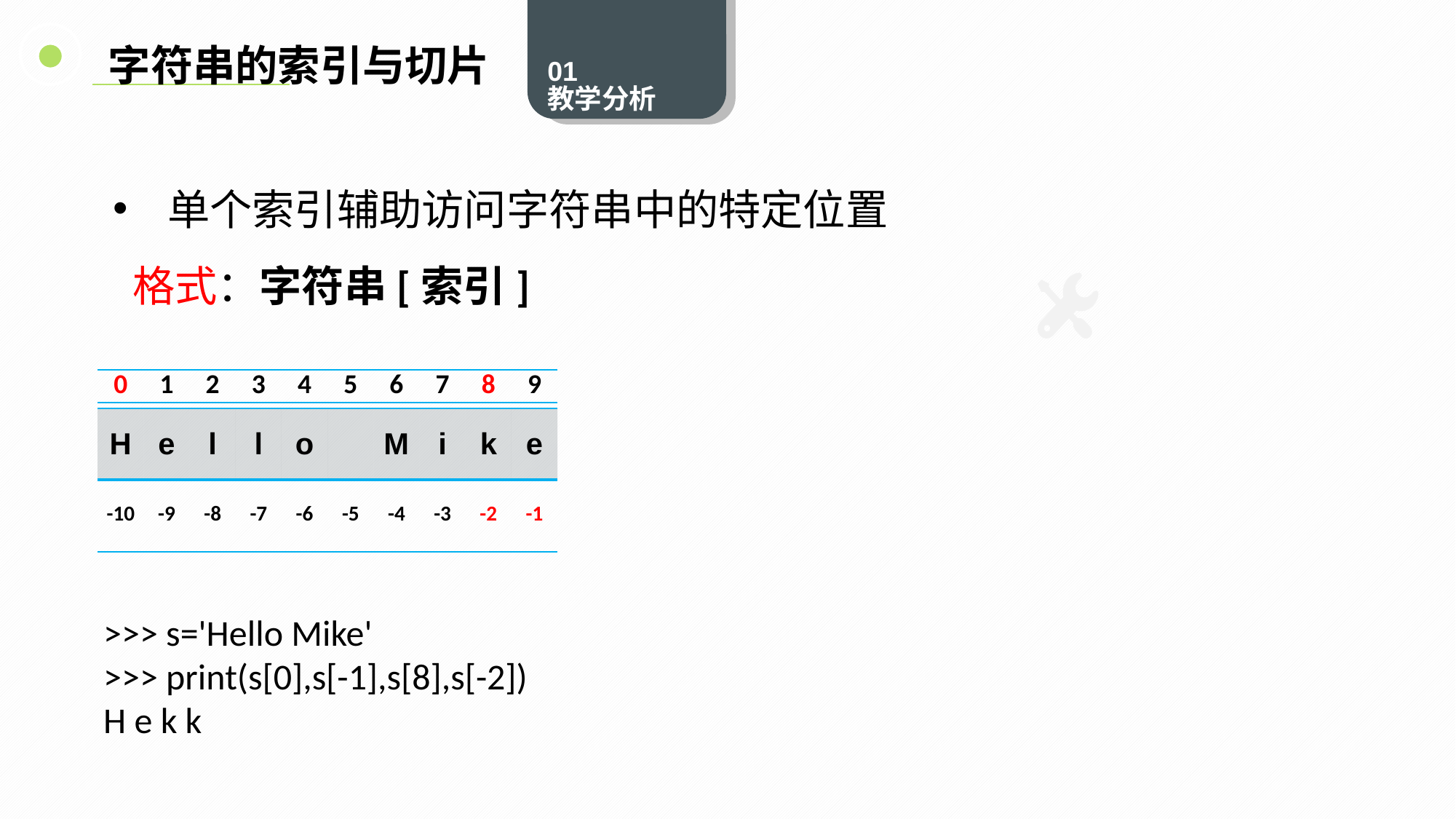

字符串的索引与切片

单个索引辅助访问字符串中的特定位置
 格式：字符串[索引]

| 0 | 1 | 2 | 3 | 4 | 5 | 6 | 7 | 8 | 9 |
| --- | --- | --- | --- | --- | --- | --- | --- | --- | --- |
| H | e | l | l | o |  | M | i | k | e |
| --- | --- | --- | --- | --- | --- | --- | --- | --- | --- |
| -10 | -9 | -8 | -7 | -6 | -5 | -4 | -3 | -2 | -1 |
| --- | --- | --- | --- | --- | --- | --- | --- | --- | --- |
>>> s='Hello Mike'
>>> print(s[0],s[-1],s[8],s[-2])
H e k k